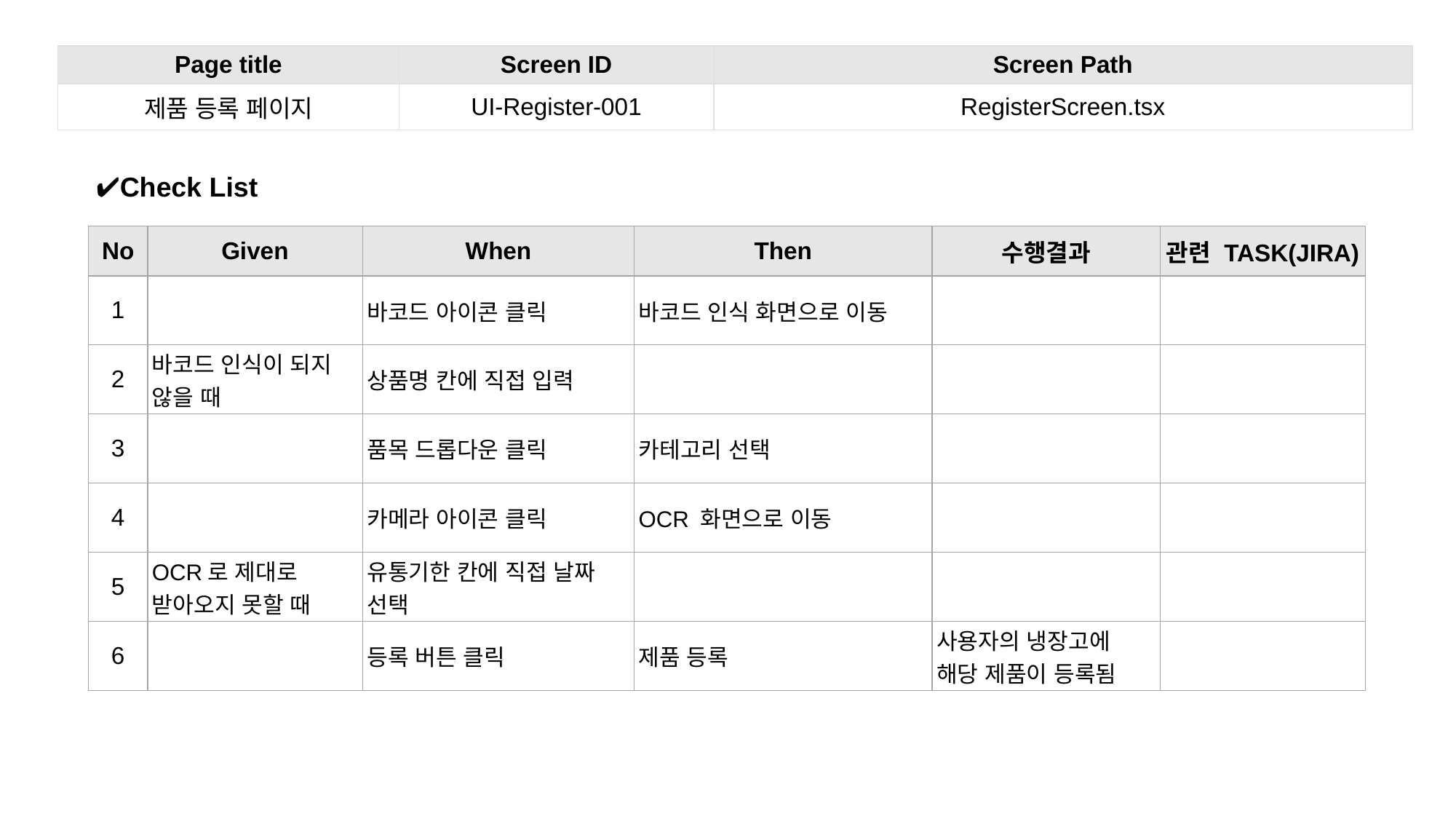

| Page title | Screen ID | Screen Path |
| --- | --- | --- |
| 제품 등록 페이지 | UI-Register-001 | RegisterScreen.tsx |
✔Check List

| No | Given | When | Then | 수행결과 | 관련 TASK(JIRA) |
| --- | --- | --- | --- | --- | --- |
| 1 |  | 바코드 아이콘 클릭 | 바코드 인식 화면으로 이동 |  |  |
| 2 | 바코드 인식이 되지 않을 때 | 상품명 칸에 직접 입력 |  |  |  |
| 3 |  | 품목 드롭다운 클릭 | 카테고리 선택 |  |  |
| 4 |  | 카메라 아이콘 클릭 | OCR 화면으로 이동 |  |  |
| 5 | OCR로 제대로 받아오지 못할 때 | 유통기한 칸에 직접 날짜 선택 |  |  |  |
| 6 |  | 등록 버튼 클릭 | 제품 등록 | 사용자의 냉장고에 해당 제품이 등록됨 |  |